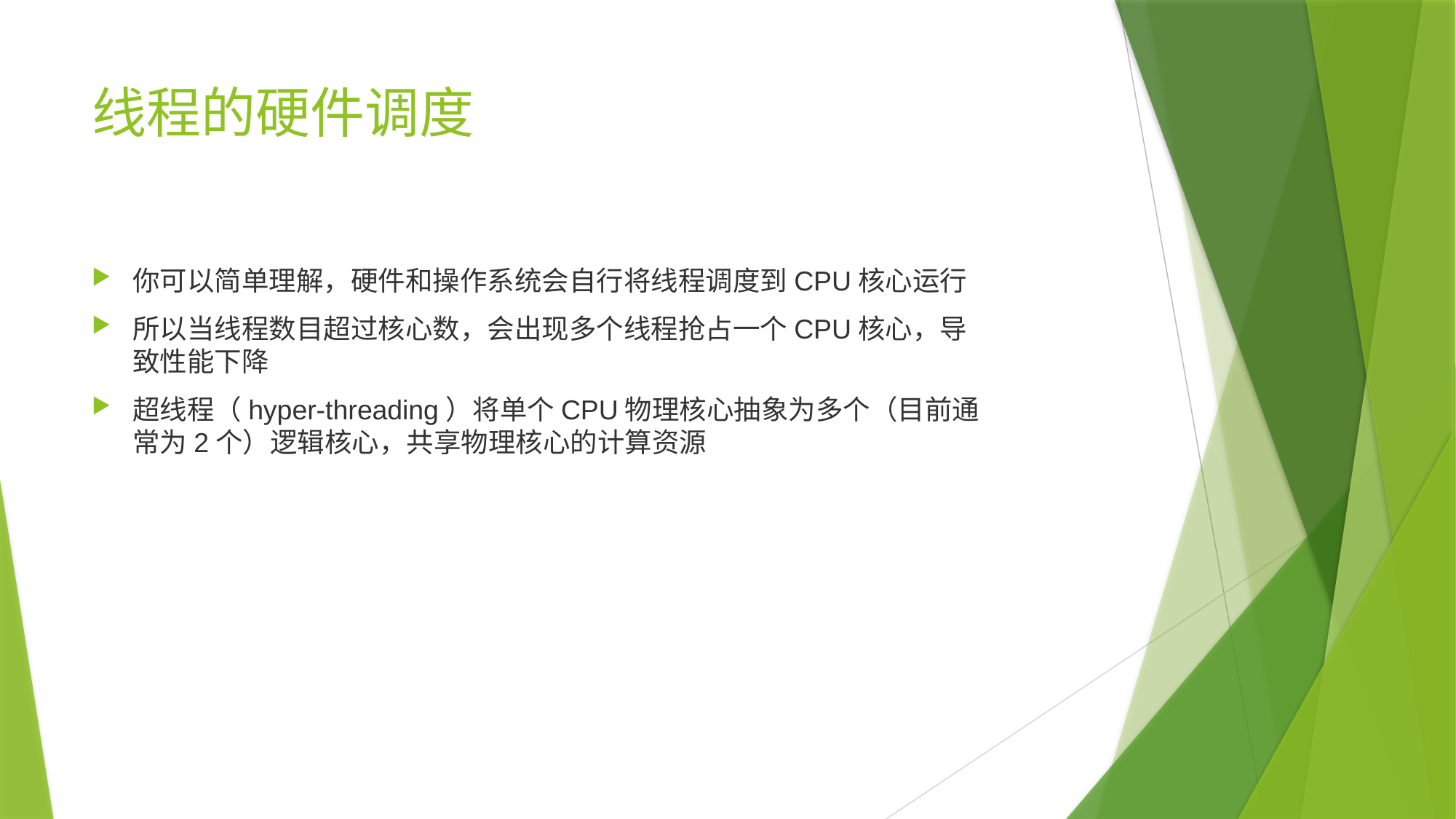

# 线程的硬件调度
你可以简单理解，硬件和操作系统会自行将线程调度到CPU核心运行
所以当线程数目超过核心数，会出现多个线程抢占一个CPU核心，导致性能下降
超线程（hyper-threading）将单个CPU物理核心抽象为多个（目前通常为2个）逻辑核心，共享物理核心的计算资源